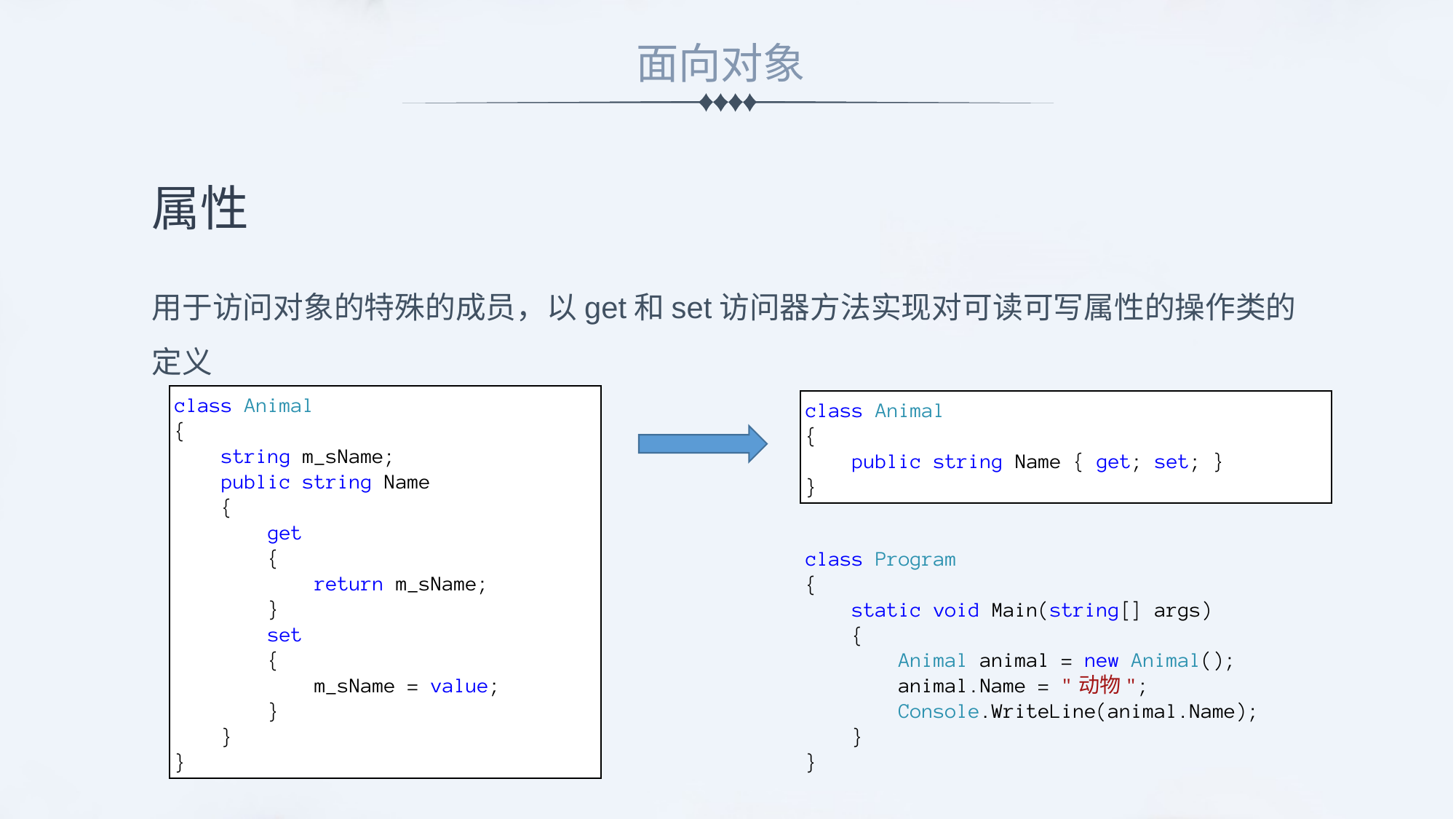

属性
用于访问对象的特殊的成员，以get和set访问器方法实现对可读可写属性的操作类的定义
class Animal
{
    string m_sName;
    public string Name
    {
        get
        {
            return m_sName;
        }
        set
        {
            m_sName = value;
        }
    }
}
class Animal
{
    public string Name { get; set; }
}

class Program
{
    static void Main(string[] args)
    {
        Animal animal = new Animal();
        animal.Name = "动物";
        Console.WriteLine(animal.Name);
    }
}